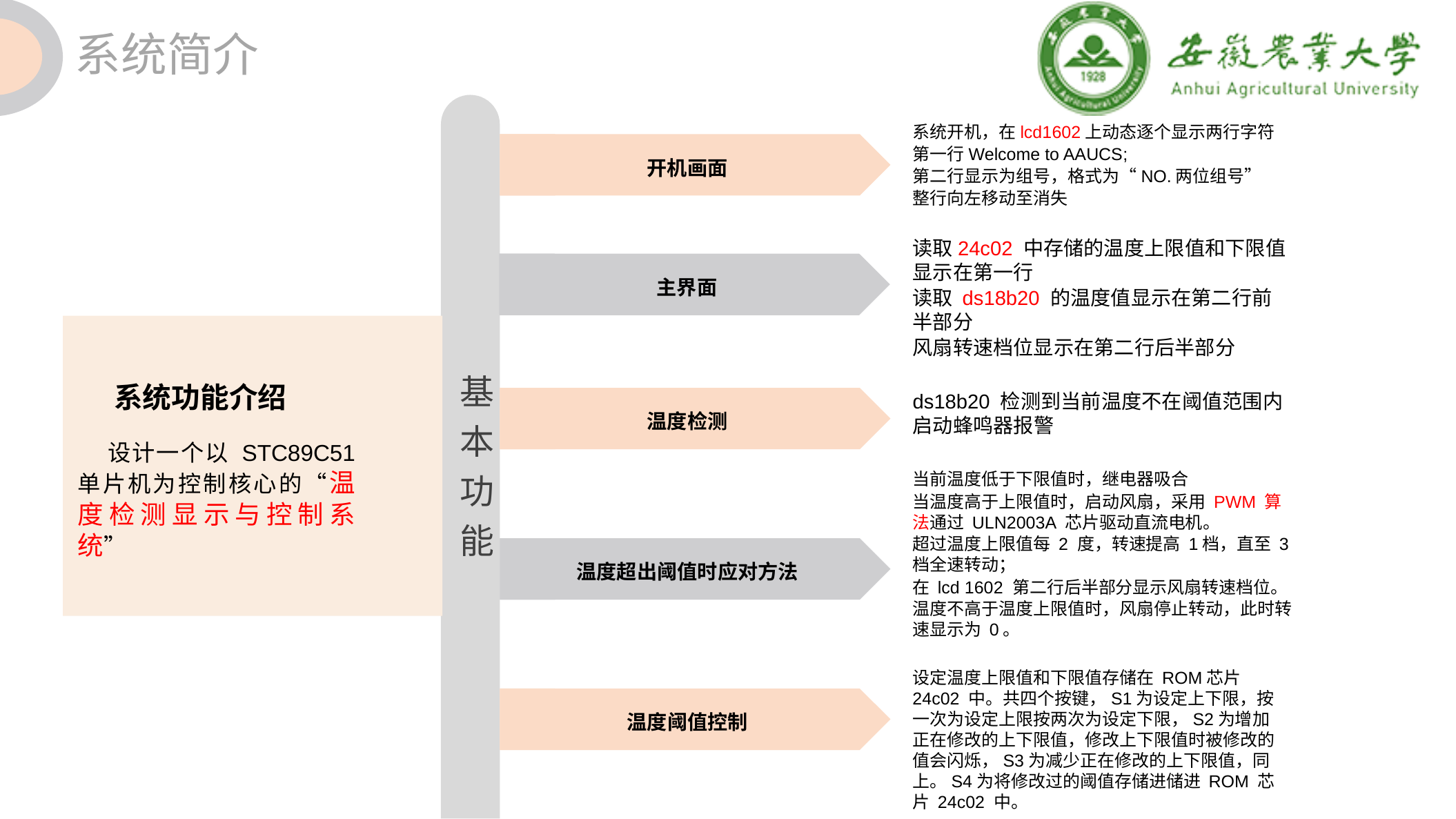

系统简介

基本功能
系统开机，在lcd1602上动态逐个显示两行字符
第一行Welcome to AAUCS;
第二行显示为组号，格式为“NO.两位组号”
整行向左移动至消失

开机画面
读取24c02 中存储的温度上限值和下限值显示在第一行
读取 ds18b20 的温度值显示在第二行前半部分
风扇转速档位显示在第二行后半部分
主界面

系统功能介绍
设计一个以 STC89C51 单片机为控制核心的“温度检测显示与控制系统”
ds18b20 检测到当前温度不在阈值范围内启动蜂鸣器报警
温度检测

当前温度低于下限值时，继电器吸合
当温度高于上限值时，启动风扇，采用 PWM 算法通过 ULN2003A 芯片驱动直流电机。
超过温度上限值每 2 度，转速提高 1档，直至 3 档全速转动；
在 lcd 1602 第二行后半部分显示风扇转速档位。
温度不高于温度上限值时，风扇停止转动，此时转速显示为 0。

温度超出阈值时应对方法
设定温度上限值和下限值存储在 ROM芯片 24c02 中。共四个按键，S1为设定上下限，按一次为设定上限按两次为设定下限，S2为增加正在修改的上下限值，修改上下限值时被修改的值会闪烁，S3为减少正在修改的上下限值，同上。S4为将修改过的阈值存储进储进 ROM 芯片 24c02 中。
温度阈值控制